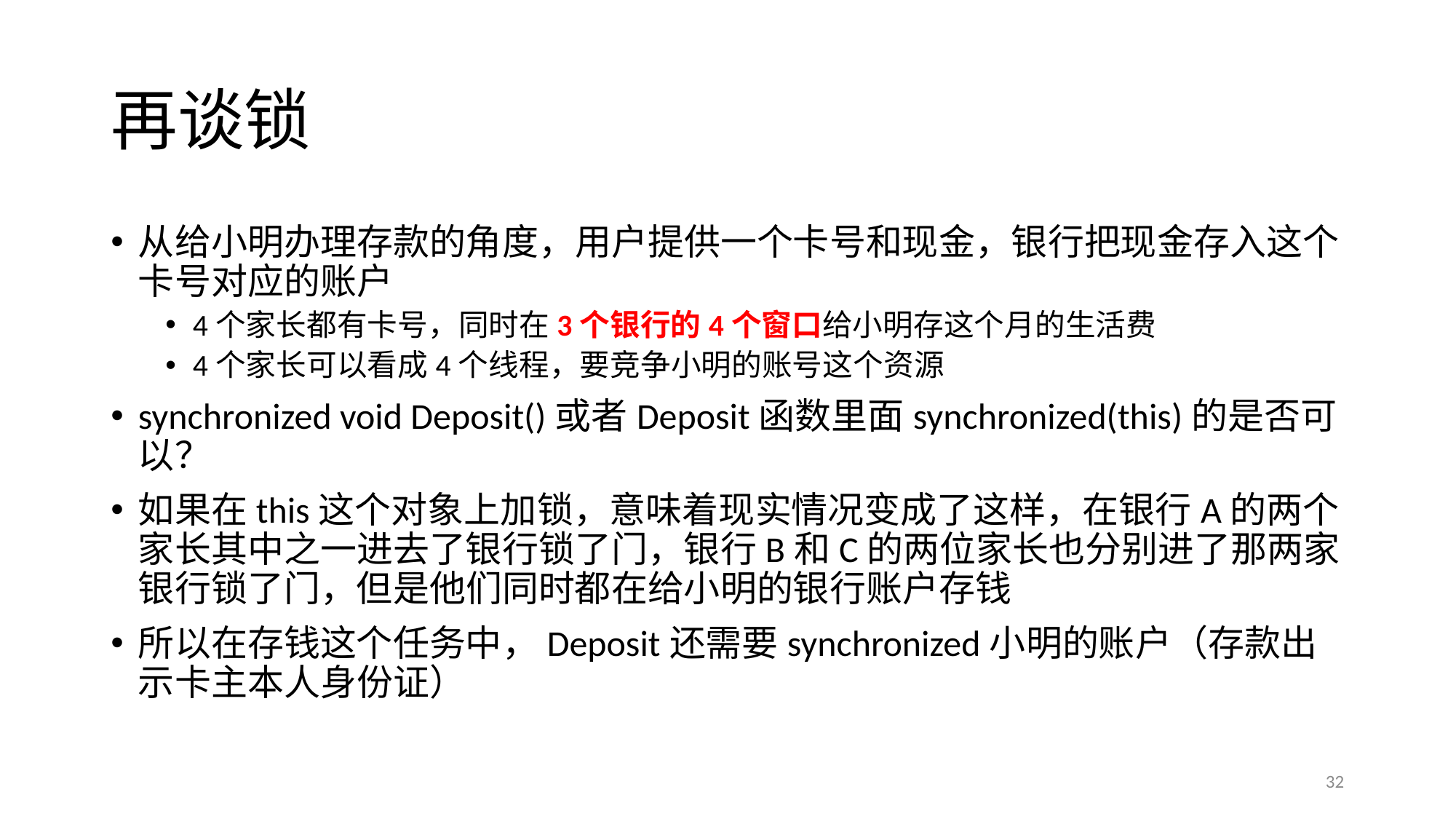

# 再谈锁
从给小明办理存款的角度，用户提供一个卡号和现金，银行把现金存入这个卡号对应的账户
4个家长都有卡号，同时在3个银行的4个窗口给小明存这个月的生活费
4个家长可以看成4个线程，要竞争小明的账号这个资源
synchronized void Deposit()或者Deposit函数里面synchronized(this)的是否可以？
如果在this这个对象上加锁，意味着现实情况变成了这样，在银行A的两个家长其中之一进去了银行锁了门，银行B和C的两位家长也分别进了那两家银行锁了门，但是他们同时都在给小明的银行账户存钱
所以在存钱这个任务中，Deposit还需要synchronized小明的账户（存款出示卡主本人身份证）
32